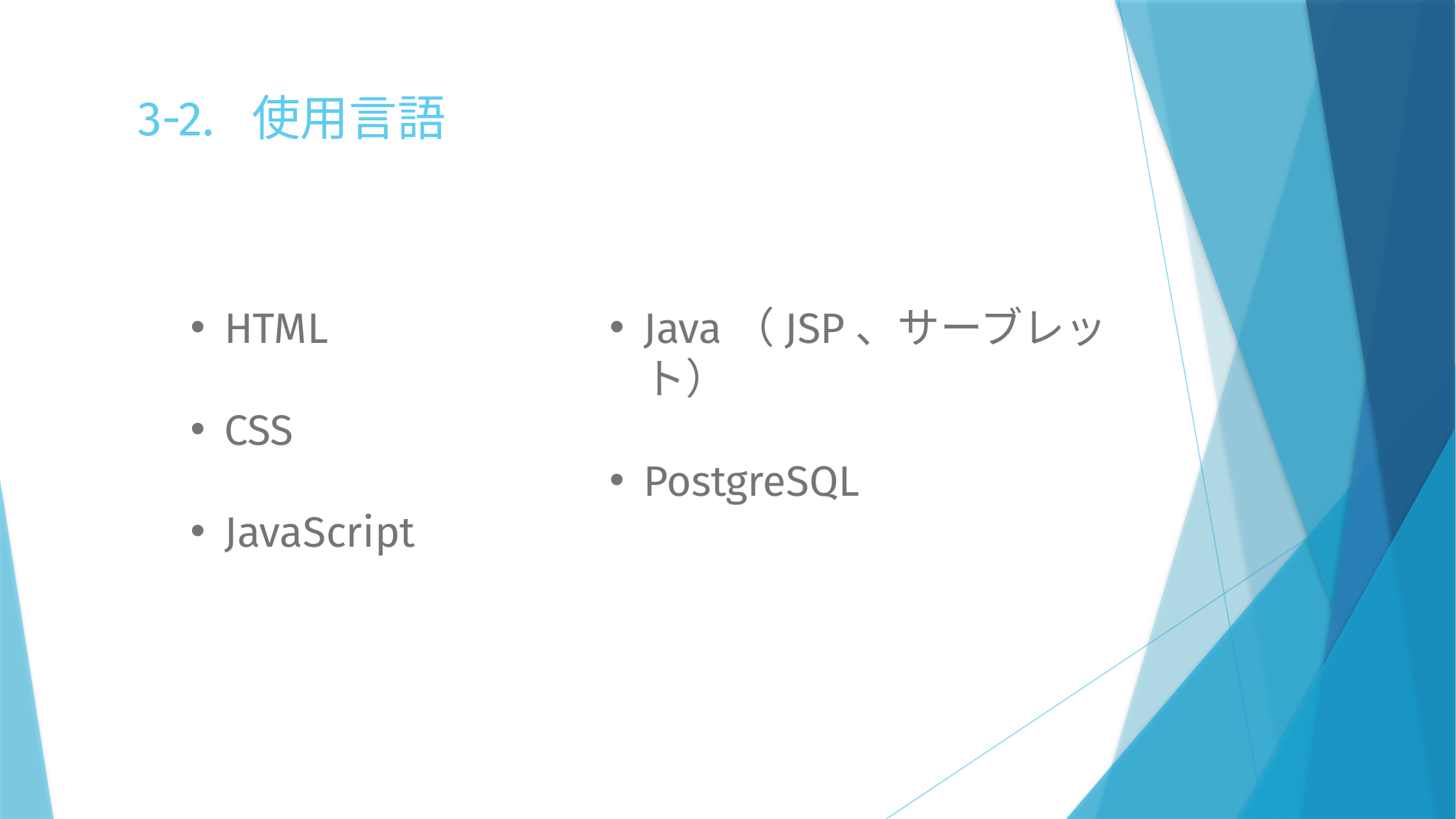

3-2.  使用言語
HTML

CSS

JavaScript
Java（JSP、サーブレット）

PostgreSQL